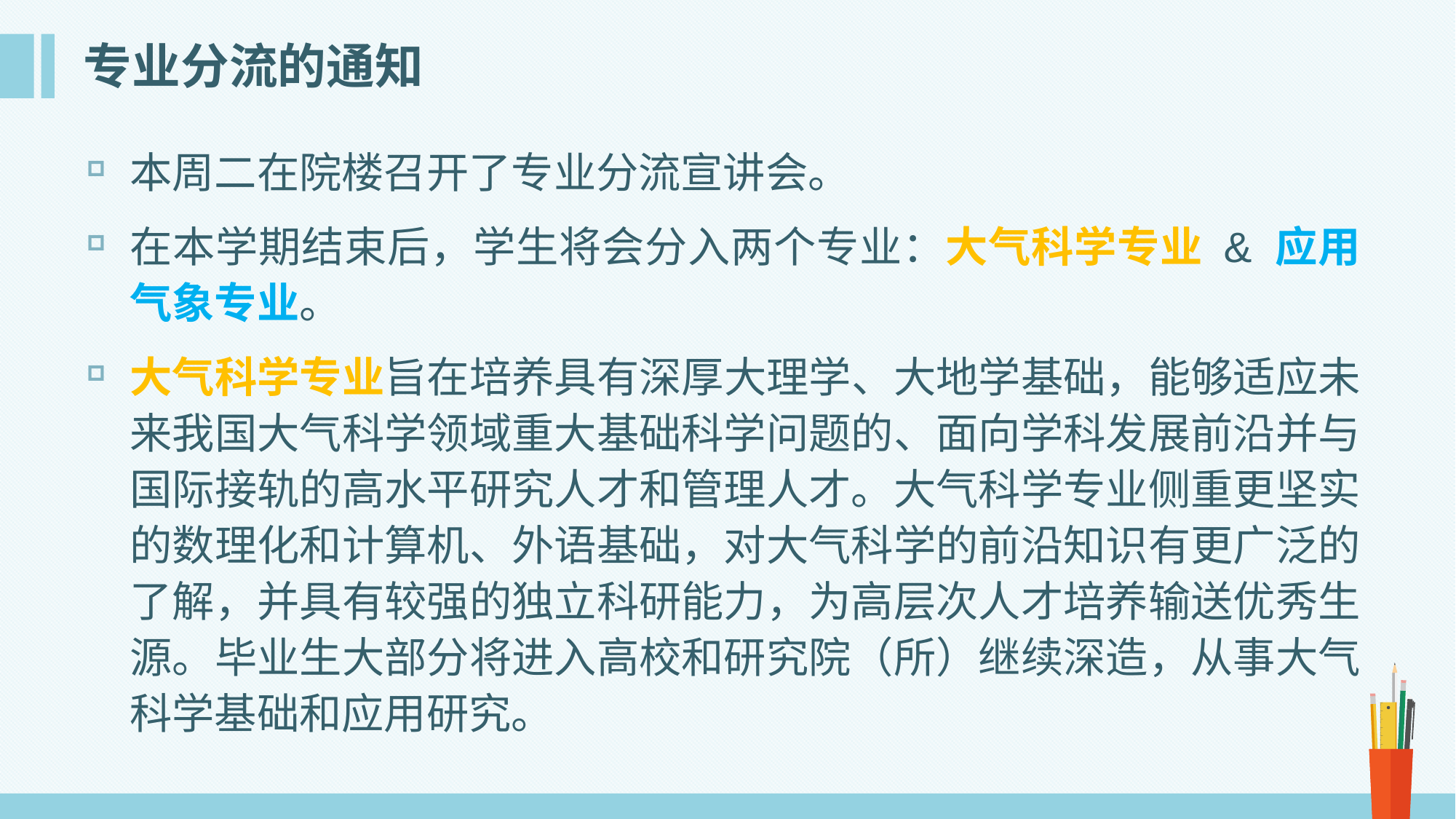

# 专业分流的通知
本周二在院楼召开了专业分流宣讲会。
在本学期结束后，学生将会分入两个专业：大气科学专业 & 应用气象专业。
大气科学专业旨在培养具有深厚大理学、大地学基础，能够适应未来我国大气科学领域重大基础科学问题的、面向学科发展前沿并与国际接轨的高水平研究人才和管理人才。大气科学专业侧重更坚实的数理化和计算机、外语基础，对大气科学的前沿知识有更广泛的了解，并具有较强的独立科研能力，为高层次人才培养输送优秀生源。毕业生大部分将进入高校和研究院（所）继续深造，从事大气科学基础和应用研究。